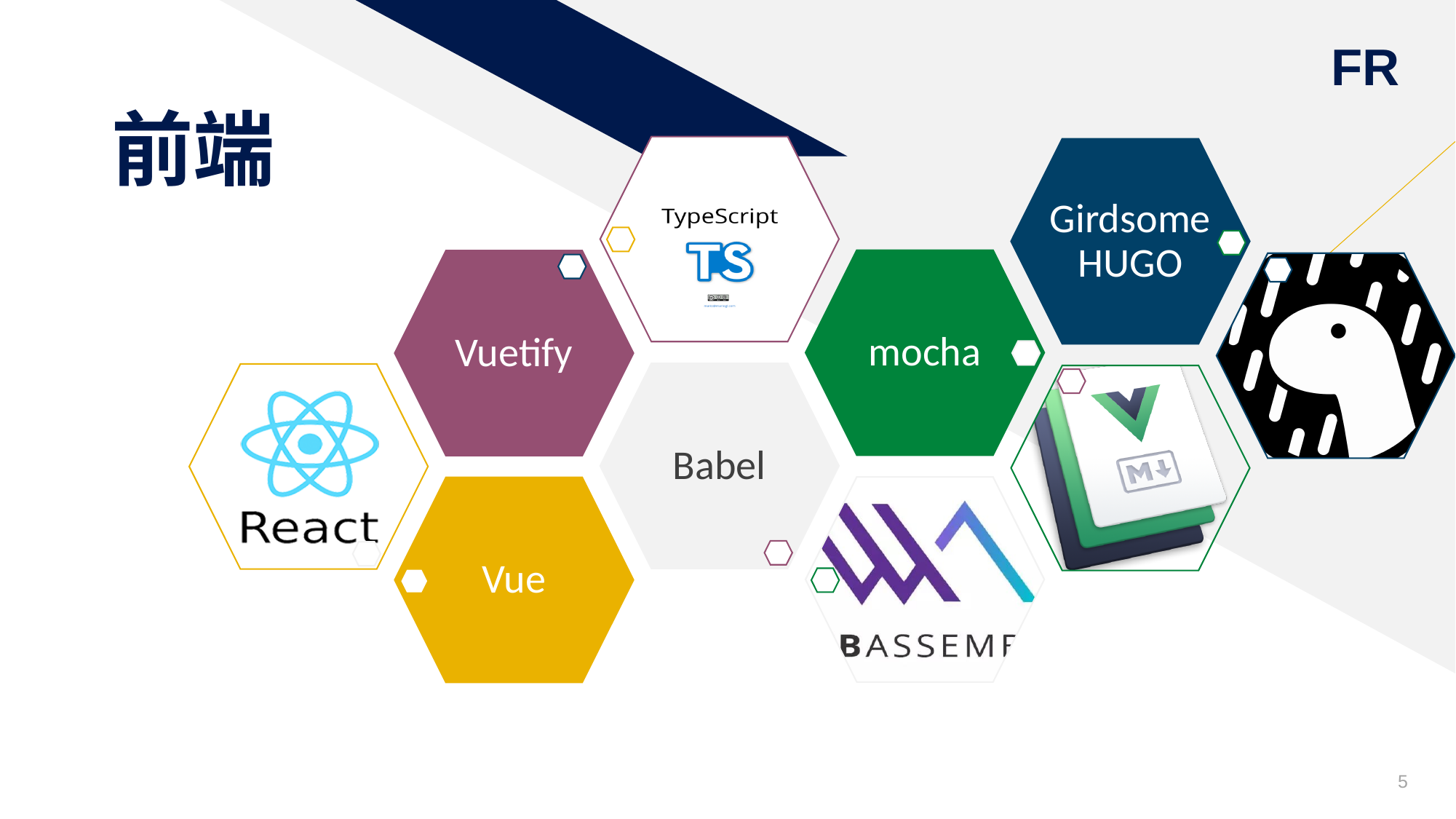

Vue
Babel
Vuetify
mocha
Girdsome
HUGO
# 前端
5